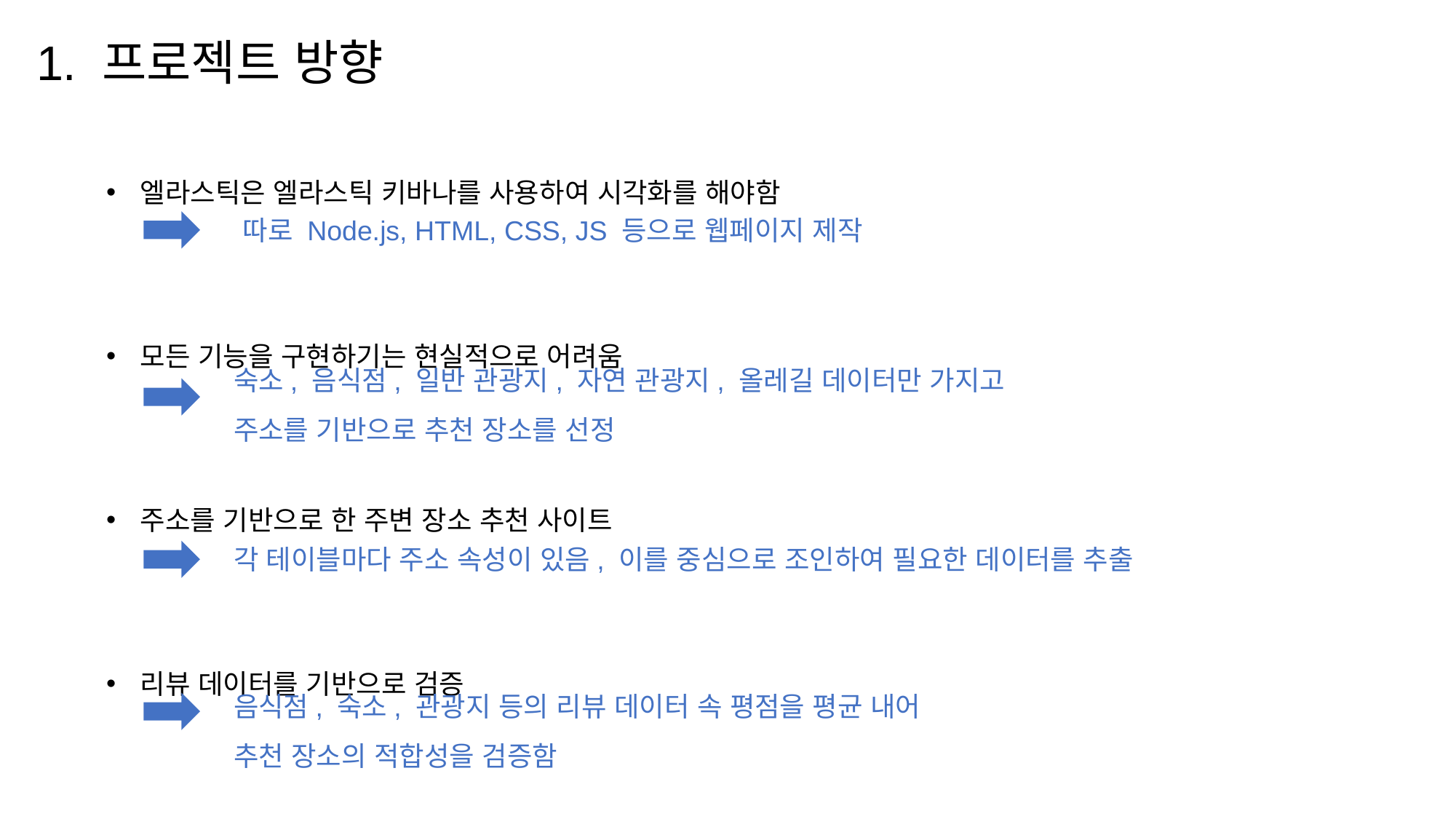

# 1. 프로젝트 방향
엘라스틱은 엘라스틱 키바나를 사용하여 시각화를 해야함
모든 기능을 구현하기는 현실적으로 어려움
주소를 기반으로 한 주변 장소 추천 사이트
리뷰 데이터를 기반으로 검증
따로 Node.js, HTML, CSS, JS 등으로 웹페이지 제작

숙소, 음식점, 일반 관광지, 자연 관광지, 올레길 데이터만 가지고 주소를 기반으로 추천 장소를 선정

각 테이블마다 주소 속성이 있음, 이를 중심으로 조인하여 필요한 데이터를 추출

음식점, 숙소, 관광지 등의 리뷰 데이터 속 평점을 평균 내어 추천 장소의 적합성을 검증함